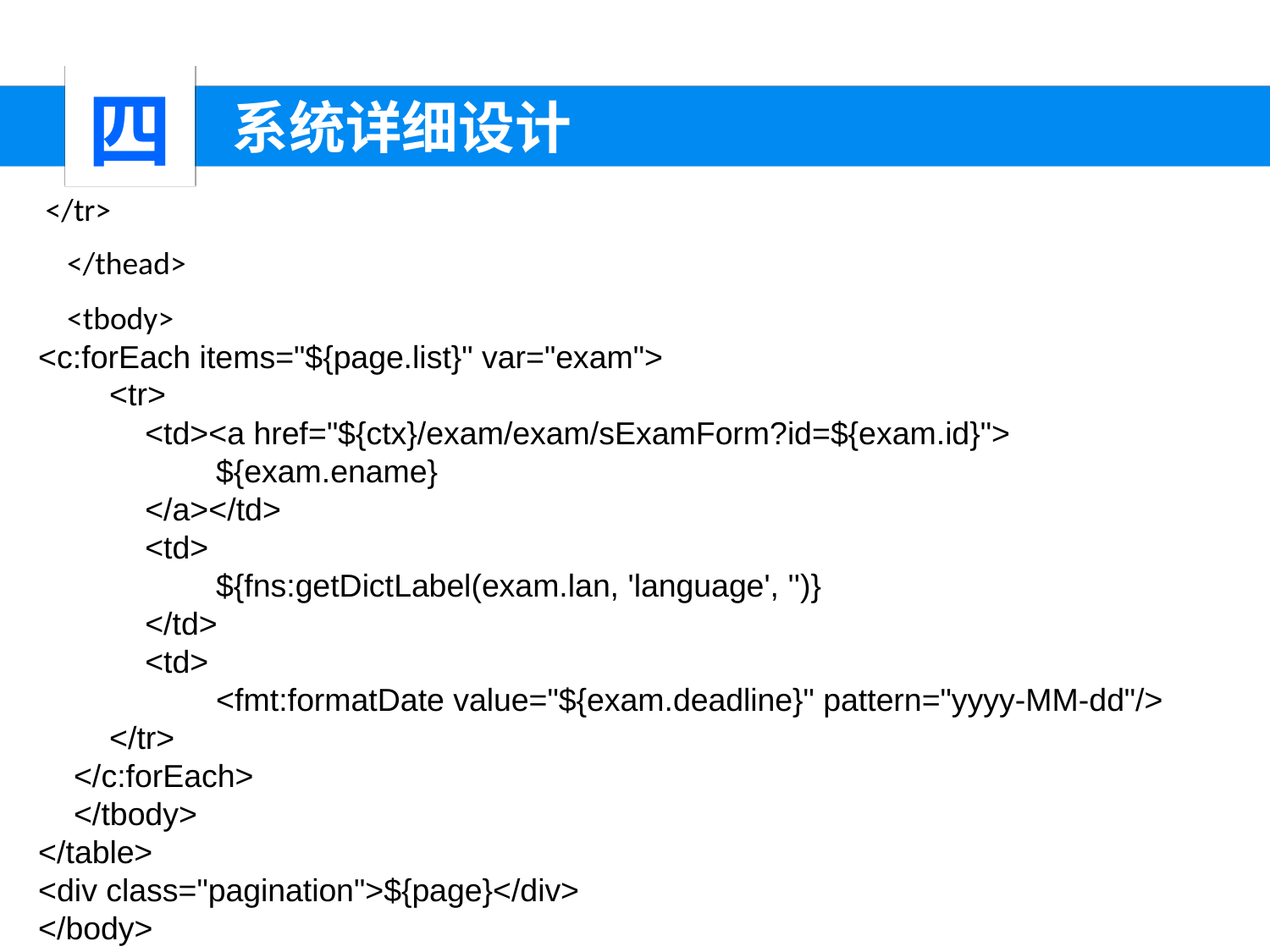

四
                系统详细设计
 </tr>
    </thead>
    <tbody>
<c:forEach items="${page.list}" var="exam">
        <tr>
            <td><a href="${ctx}/exam/exam/sExamForm?id=${exam.id}">
                    ${exam.ename}
            </a></td>
            <td>
                    ${fns:getDictLabel(exam.lan, 'language', '')}
            </td>
            <td>
                    <fmt:formatDate value="${exam.deadline}" pattern="yyyy-MM-dd"/>
        </tr>
    </c:forEach>
    </tbody>
</table>
<div class="pagination">${page}</div>
</body>